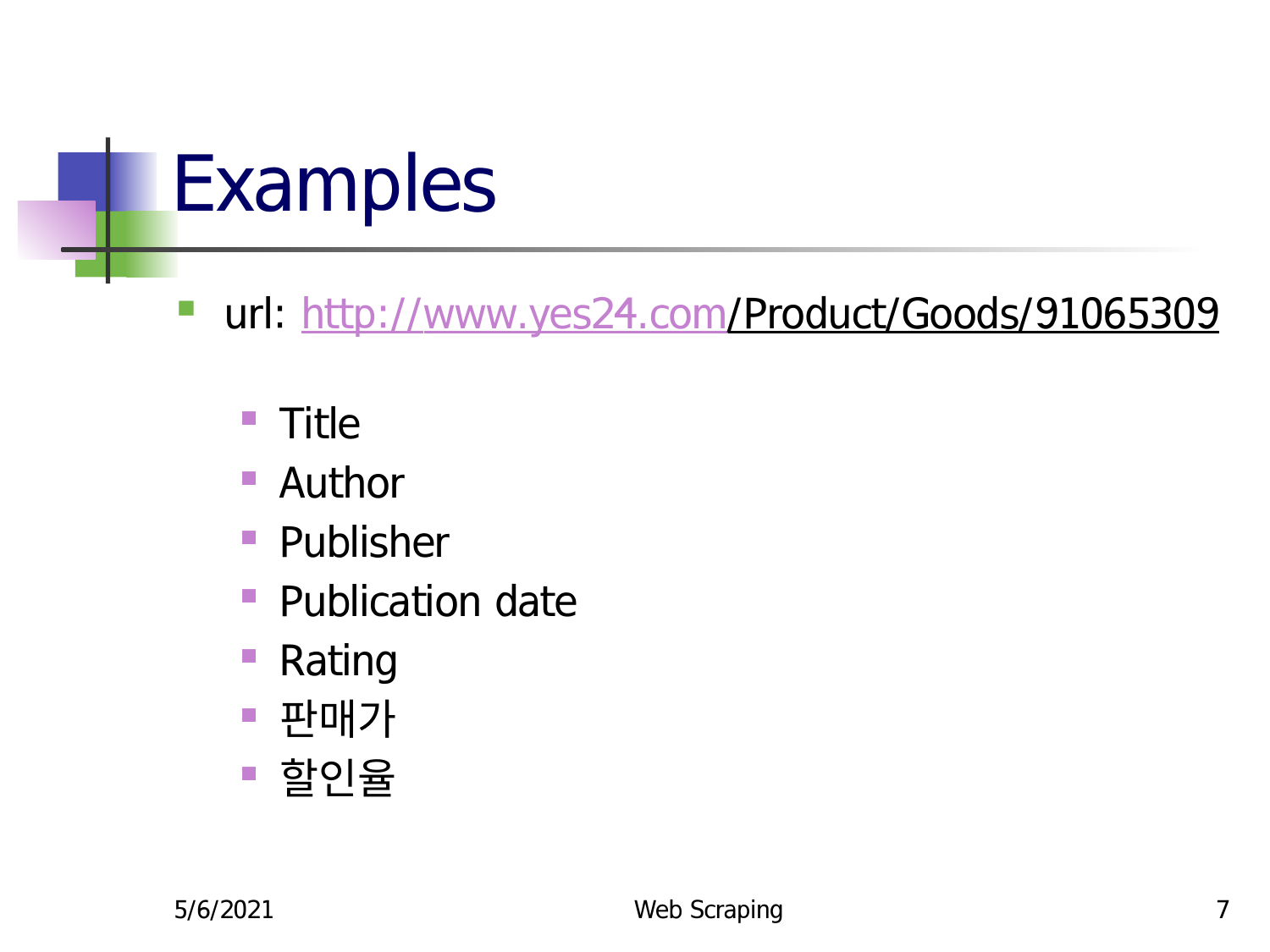

# Examples
url: http://www.yes24.com/Product/Goods/91065309
Title
Author
Publisher
Publication date
Rating
판매가
할인율
5/6/2021
Web Scraping
7